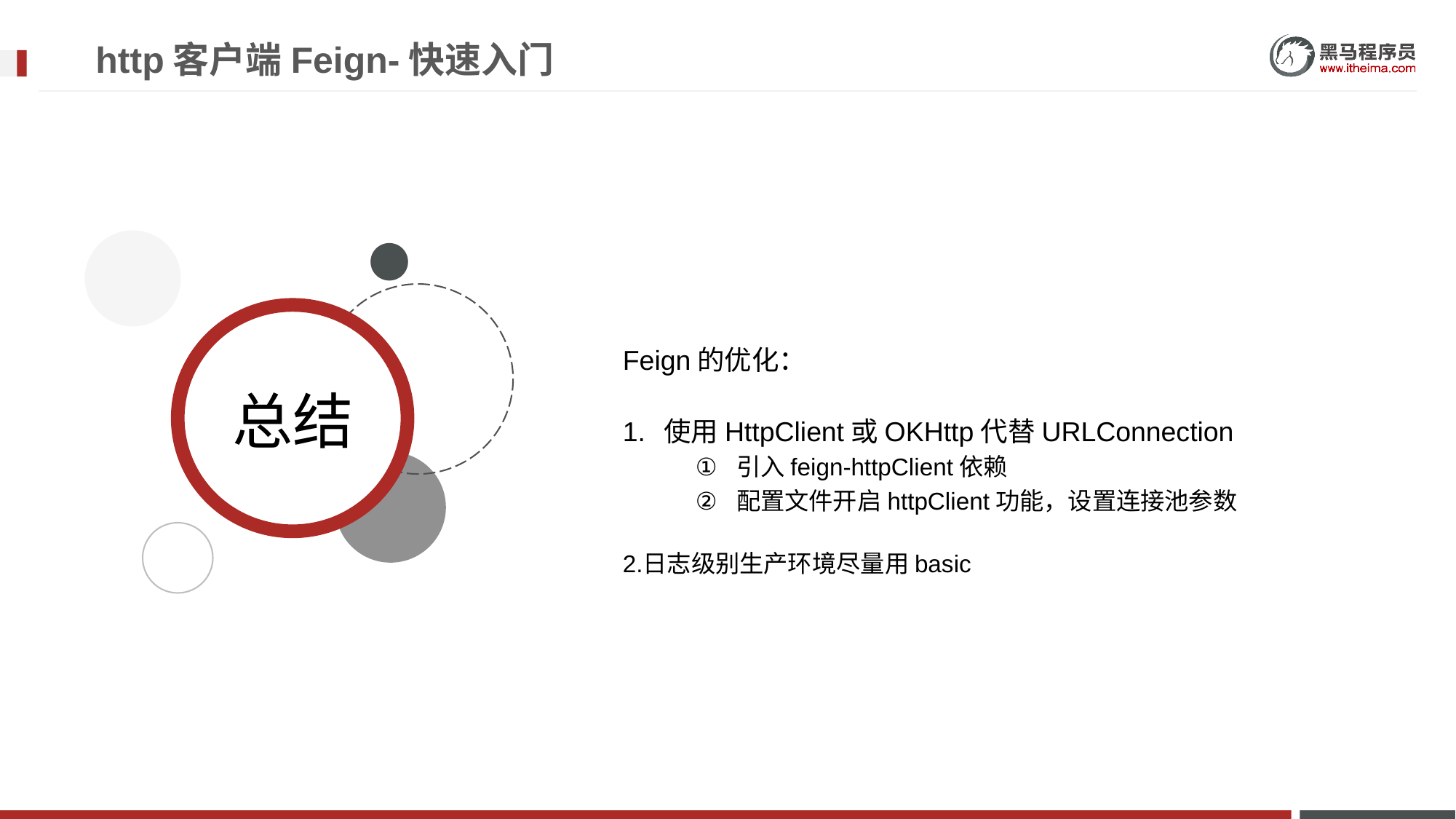

# http客户端Feign-快速入门
Feign的优化：
使用HttpClient或OKHttp代替URLConnection
引入feign-httpClient依赖
配置文件开启httpClient功能，设置连接池参数
日志级别生产环境尽量用basic